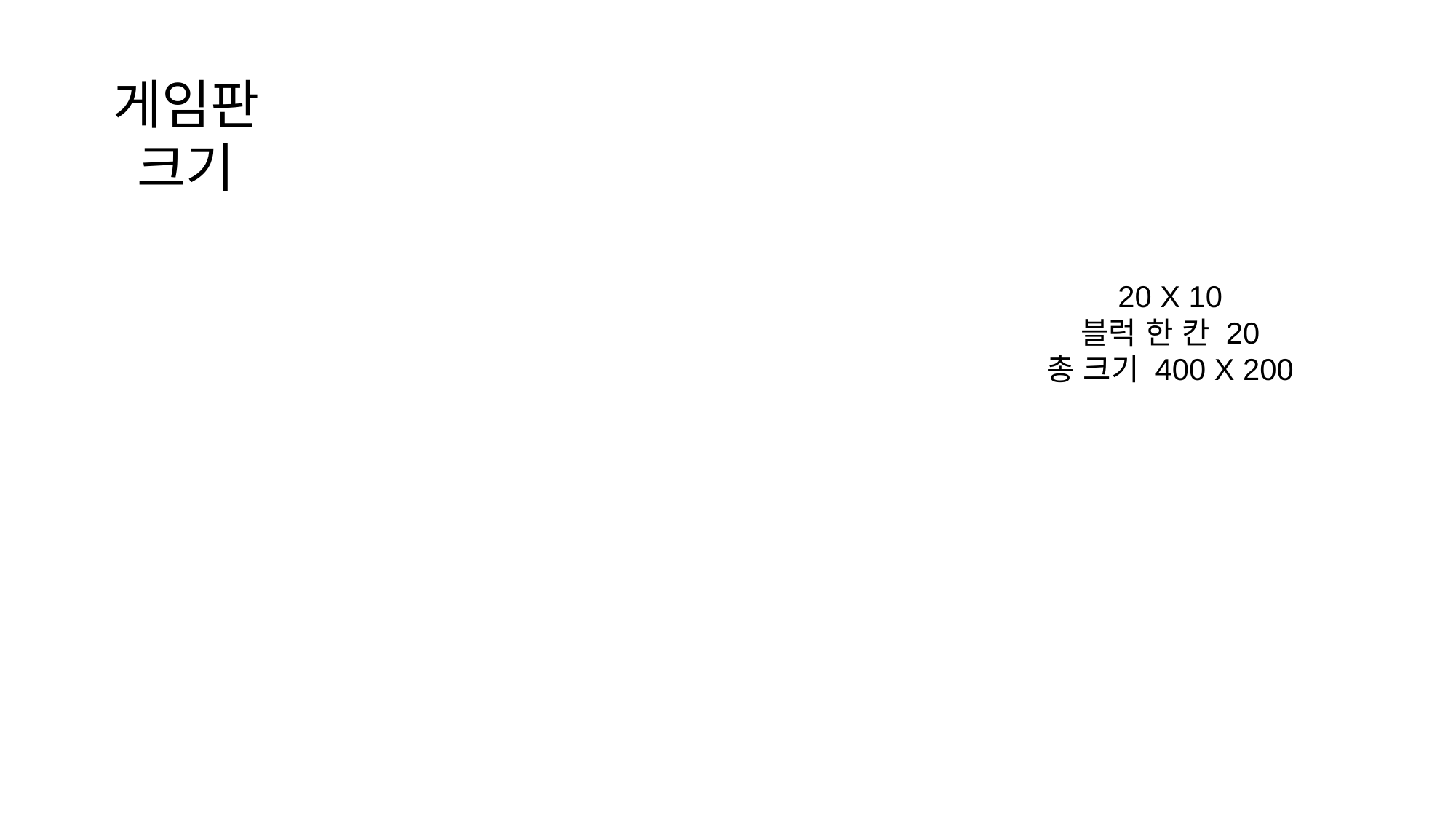

게임판 크기
|  |  |  |  |  |  |  |  |  |  |
| --- | --- | --- | --- | --- | --- | --- | --- | --- | --- |
|  |  |  |  |  |  |  |  |  |  |
|  |  |  |  |  |  |  |  |  |  |
|  |  |  |  |  |  |  |  |  |  |
|  |  |  |  |  |  |  |  |  |  |
|  |  |  |  |  |  |  |  |  |  |
|  |  |  |  |  |  |  |  |  |  |
|  |  |  |  |  |  |  |  |  |  |
|  |  |  |  |  |  |  |  |  |  |
|  |  |  |  |  |  |  |  |  |  |
|  |  |  |  |  |  |  |  |  |  |
|  |  |  |  |  |  |  |  |  |  |
|  |  |  |  |  |  |  |  |  |  |
|  |  |  |  |  |  |  |  |  |  |
|  |  |  |  |  |  |  |  |  |  |
|  |  |  |  |  |  |  |  |  |  |
|  |  |  |  |  |  |  |  |  |  |
|  |  |  |  |  |  |  |  |  |  |
|  |  |  |  |  |  |  |  |  |  |
|  |  |  |  |  |  |  |  |  |  |
20 X 10
블럭 한 칸 20
총 크기 400 X 200